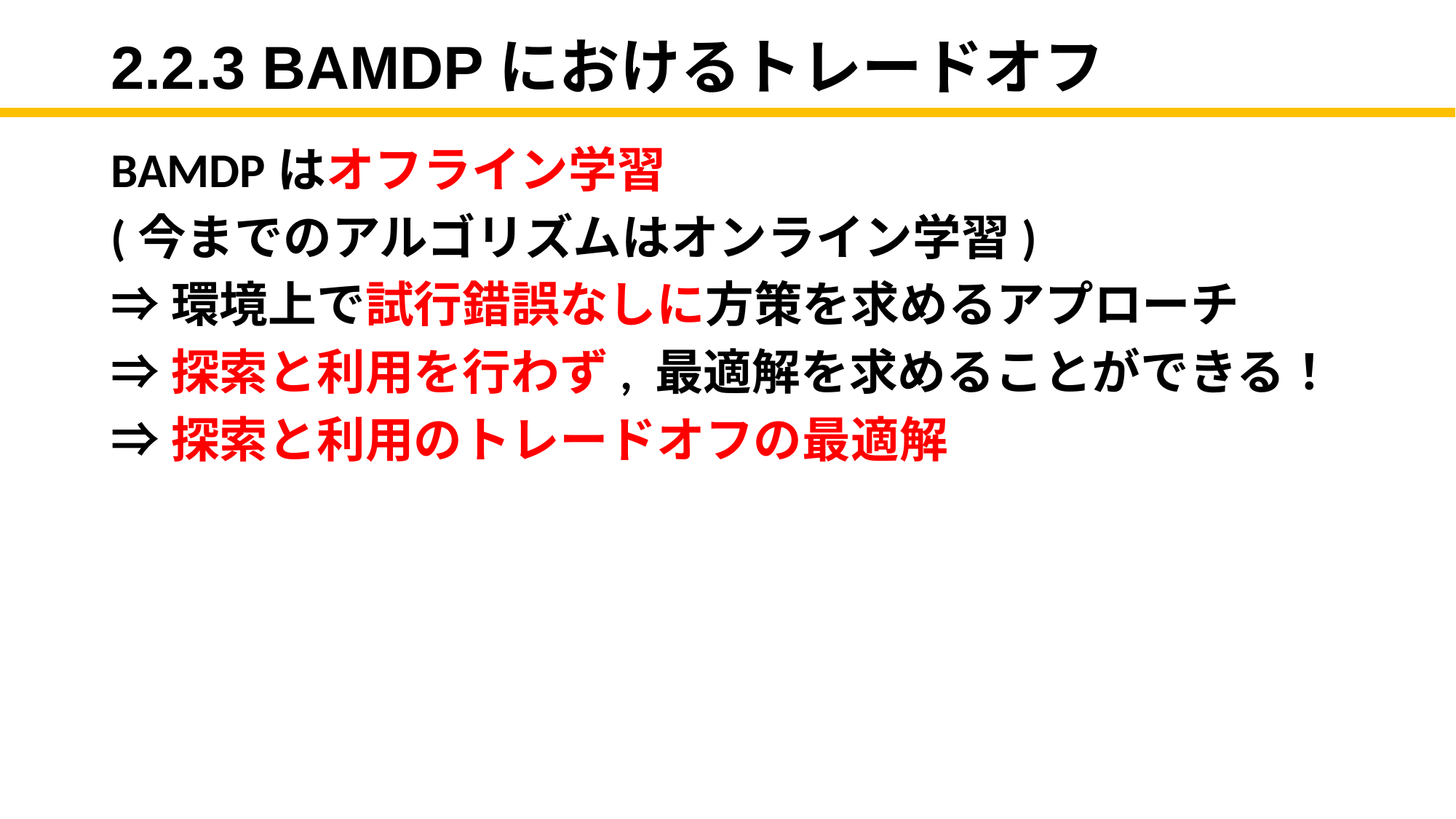

# 2.2.3 BAMDPにおけるトレードオフ
BAMDPはオフライン学習
(今までのアルゴリズムはオンライン学習)
⇒環境上で試行錯誤なしに方策を求めるアプローチ
⇒探索と利用を行わず, 最適解を求めることができる！
⇒探索と利用のトレードオフの最適解